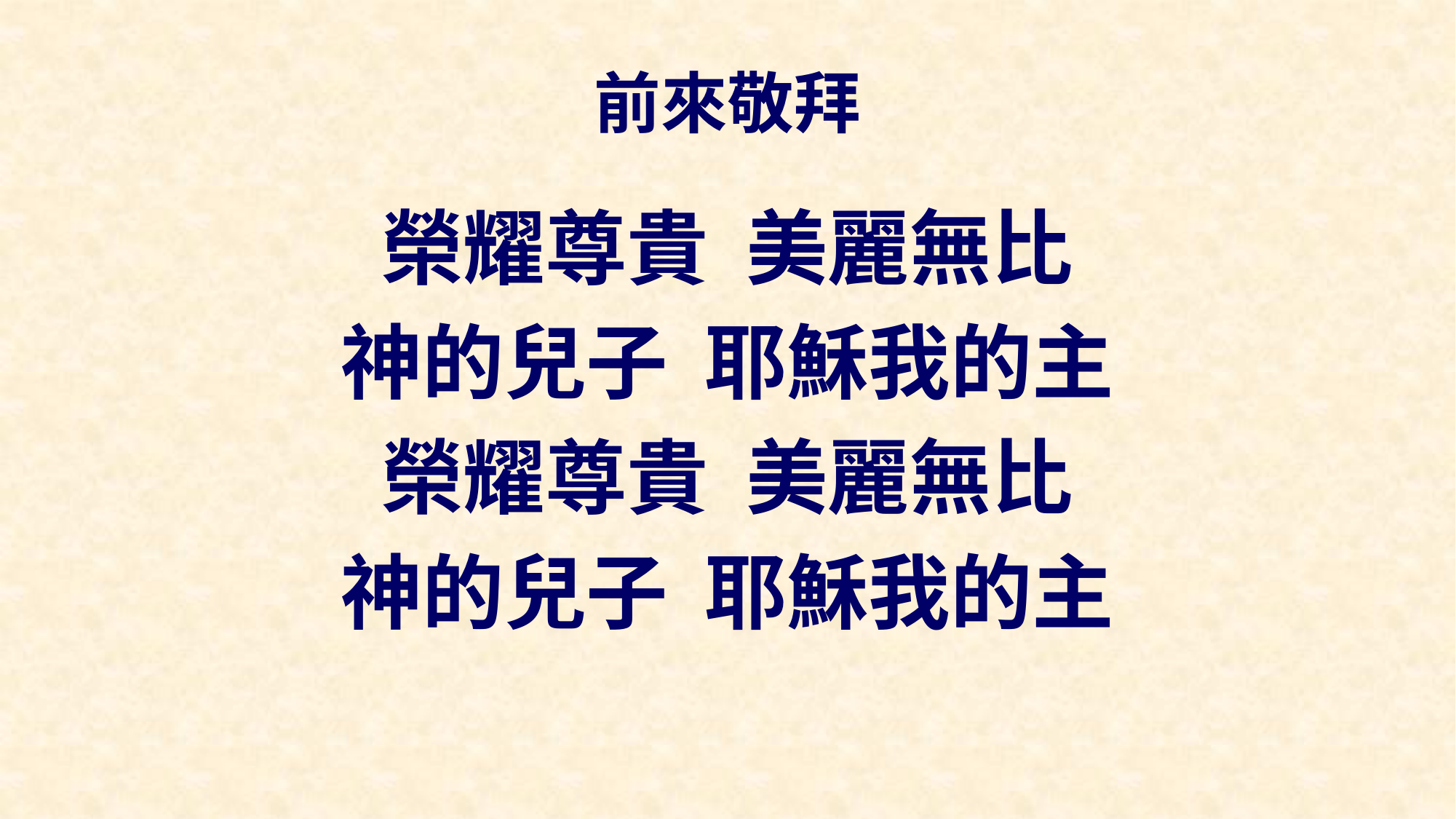

# 前來敬拜
榮耀尊貴  美麗無比
神的兒子  耶穌我的主
榮耀尊貴  美麗無比
神的兒子  耶穌我的主